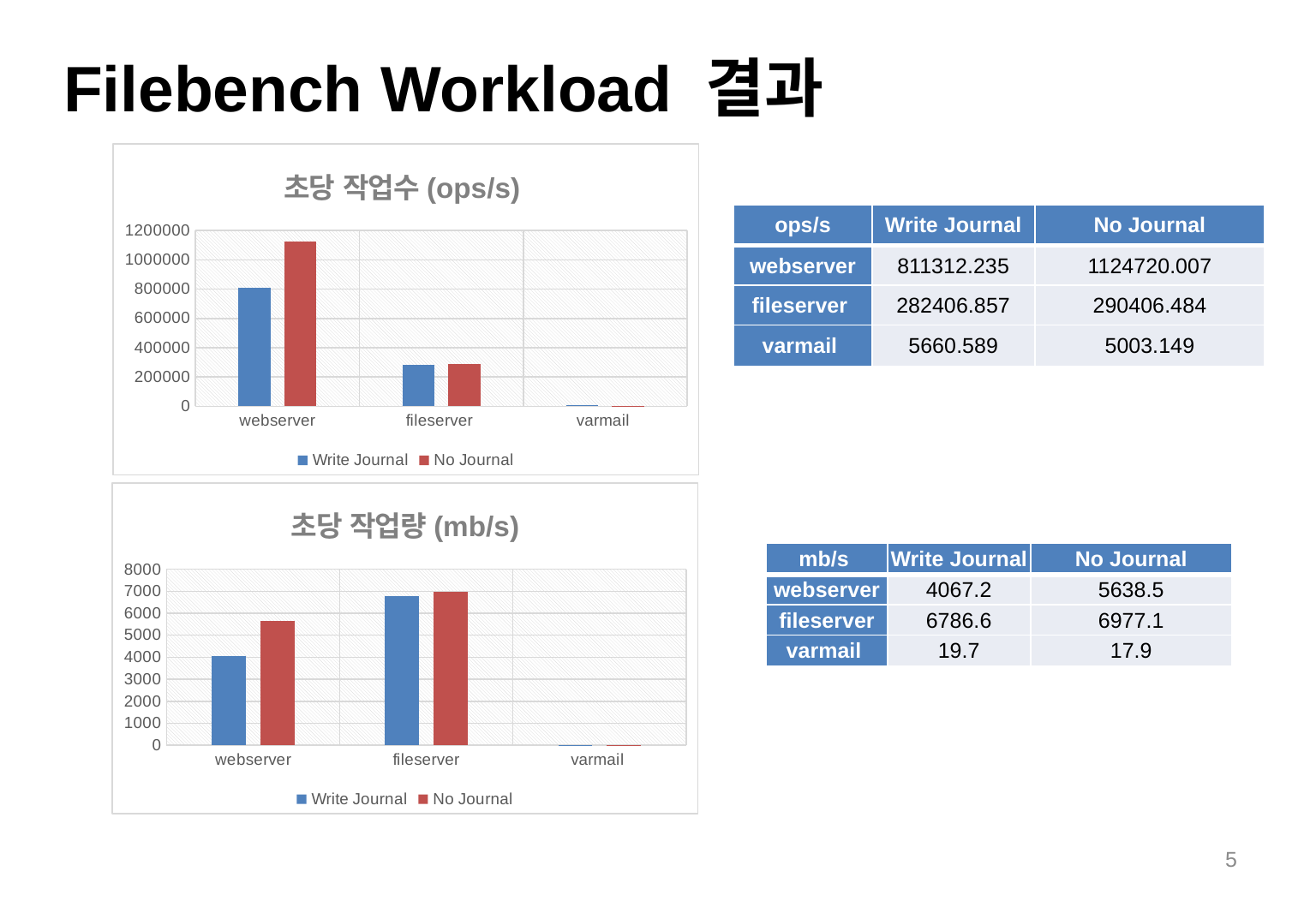

# Filebench Workload 결과

### Chart: 초당 작업수(ops/s)

| Category | Write Journal | No Journal |
|---|---|---|
| webserver | 811312.235 | 1124720.007 |
| fileserver  | 282406.857 | 290406.484 |
| varmail  | 5660.589 | 5003.149 |
| ops/s | Write Journal | No Journal |
| --- | --- | --- |
| webserver | 811312.235 | 1124720.007 |
| fileserver | 282406.857 | 290406.484 |
| varmail | 5660.589 | 5003.149 |

### Chart: 초당 작업량(mb/s)

| Category | Write Journal | No Journal |
|---|---|---|
| webserver | 4067.2 | 5638.5 |
| fileserver | 6786.6 | 6977.1 |
| varmail  | 19.7 | 17.9 |
| mb/s | Write Journal | No Journal |
| --- | --- | --- |
| webserver | 4067.2 | 5638.5 |
| fileserver | 6786.6 | 6977.1 |
| varmail | 19.7 | 17.9 |
5